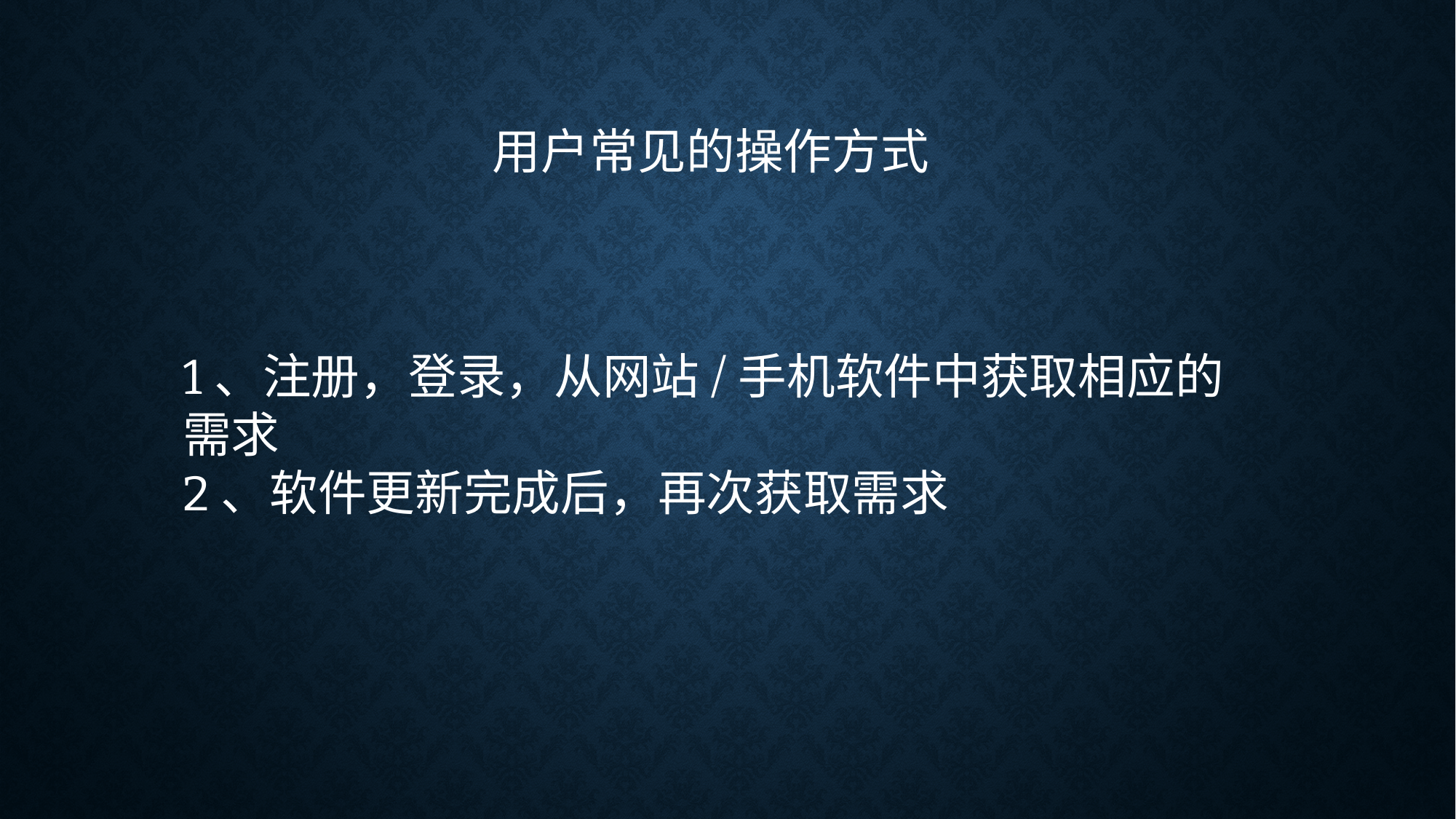

用户常见的操作方式
1、注册，登录，从网站/手机软件中获取相应的需求
2、软件更新完成后，再次获取需求